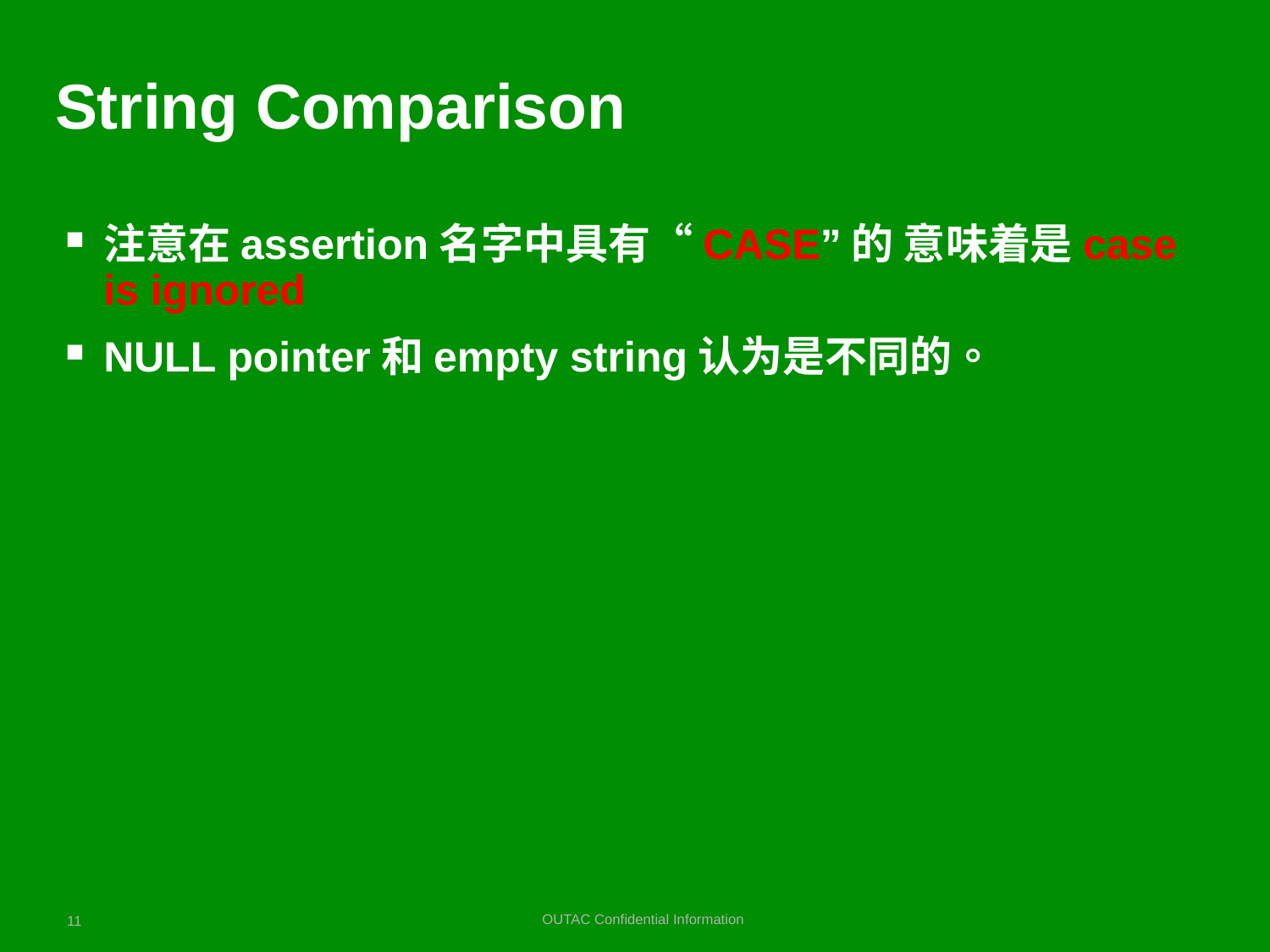

# String Comparison
注意在assertion名字中具有“CASE”的 意味着是case is ignored
NULL pointer和empty string认为是不同的。
11